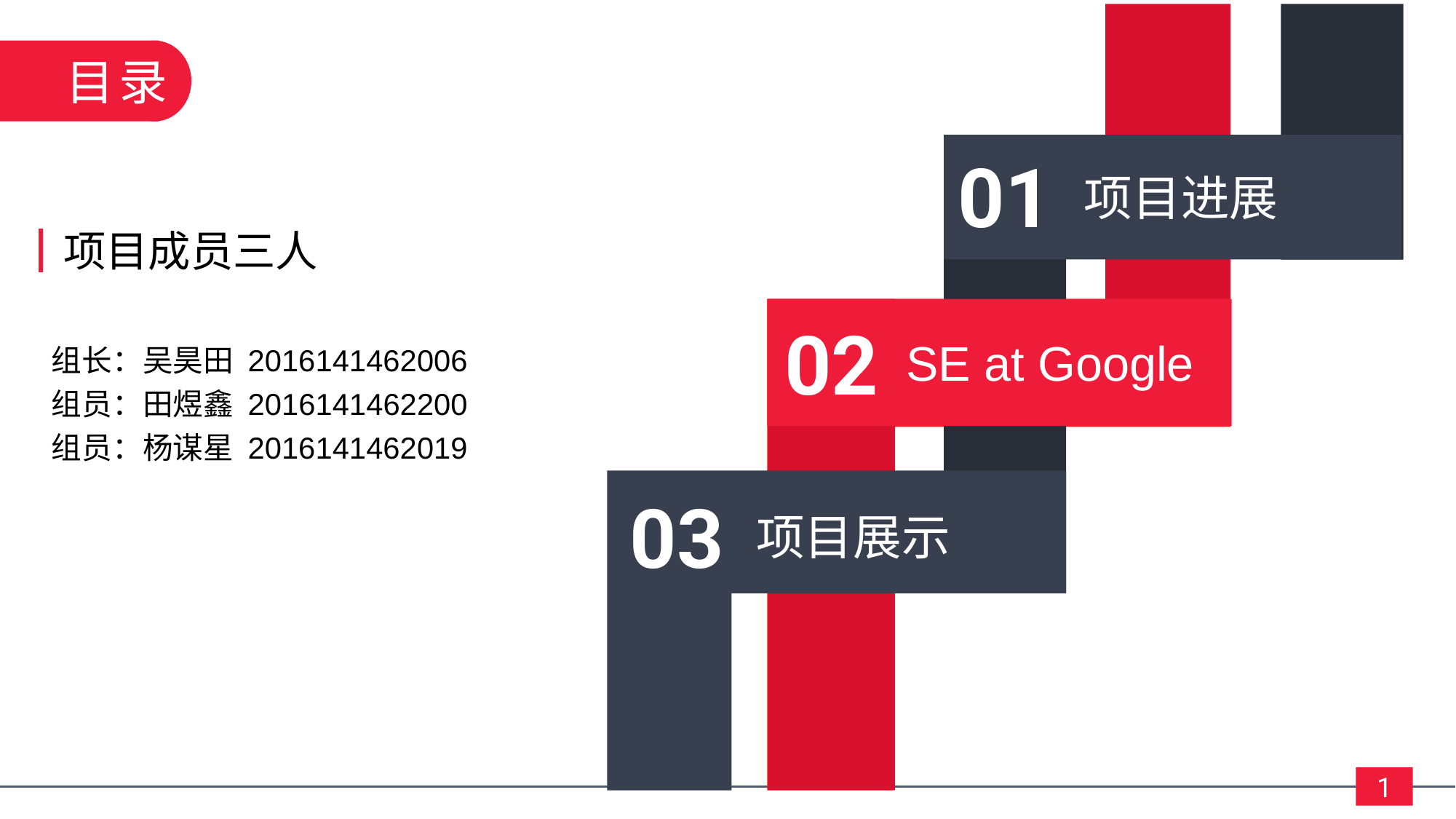

目录
01
项目进展
项目成员三人
02
SE at Google
组长：吴昊田 2016141462006
组员：田煜鑫 2016141462200
组员：杨谋星 2016141462019
03
项目展示
1